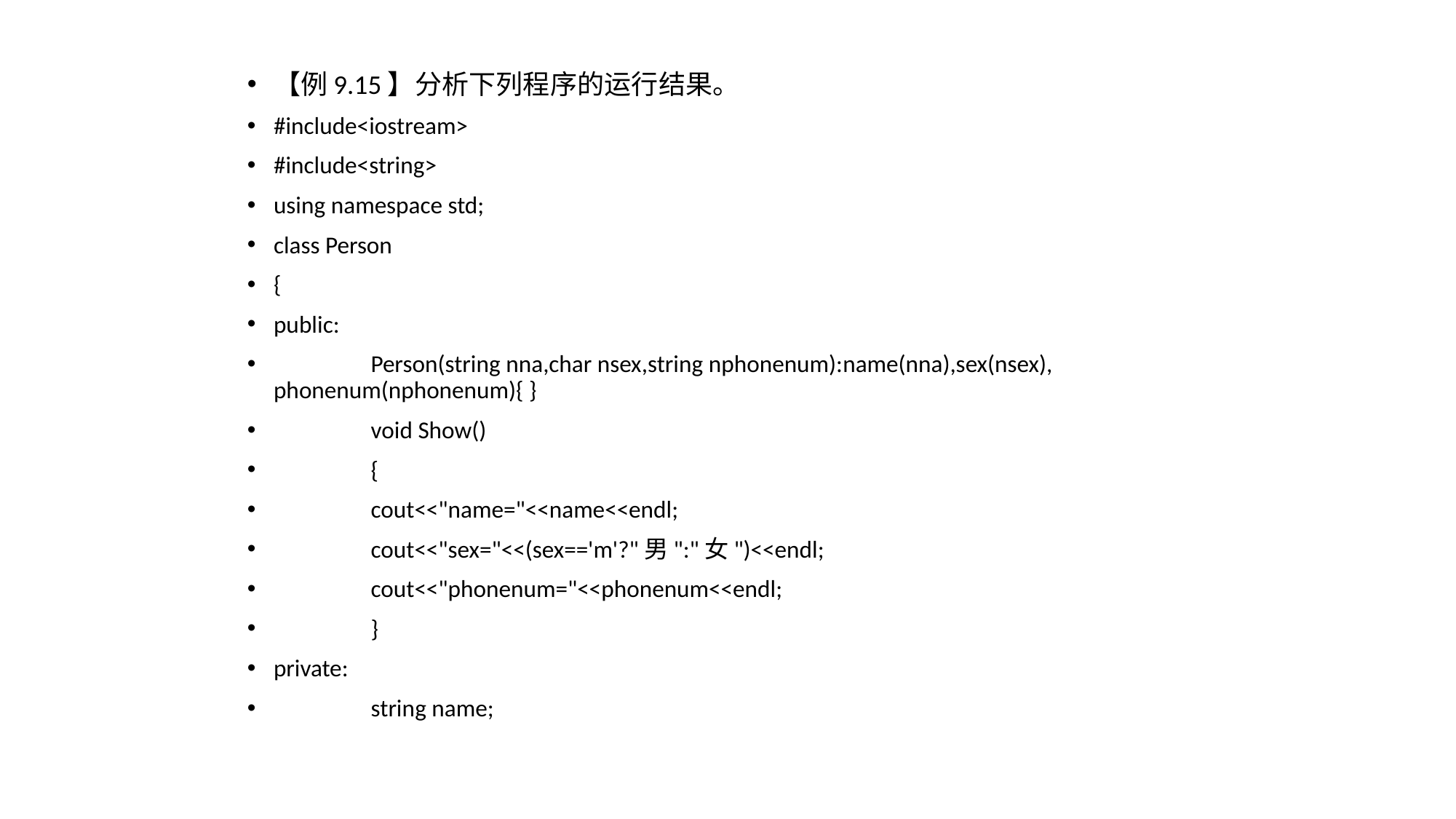

【例9.15】分析下列程序的运行结果。
#include<iostream>
#include<string>
using namespace std;
class Person
{
public:
	Person(string nna,char nsex,string nphonenum):name(nna),sex(nsex), 	phonenum(nphonenum){ }
	void Show()
	{
		cout<<"name="<<name<<endl;
		cout<<"sex="<<(sex=='m'?"男":"女")<<endl;
		cout<<"phonenum="<<phonenum<<endl;
	}
private:
	string name;